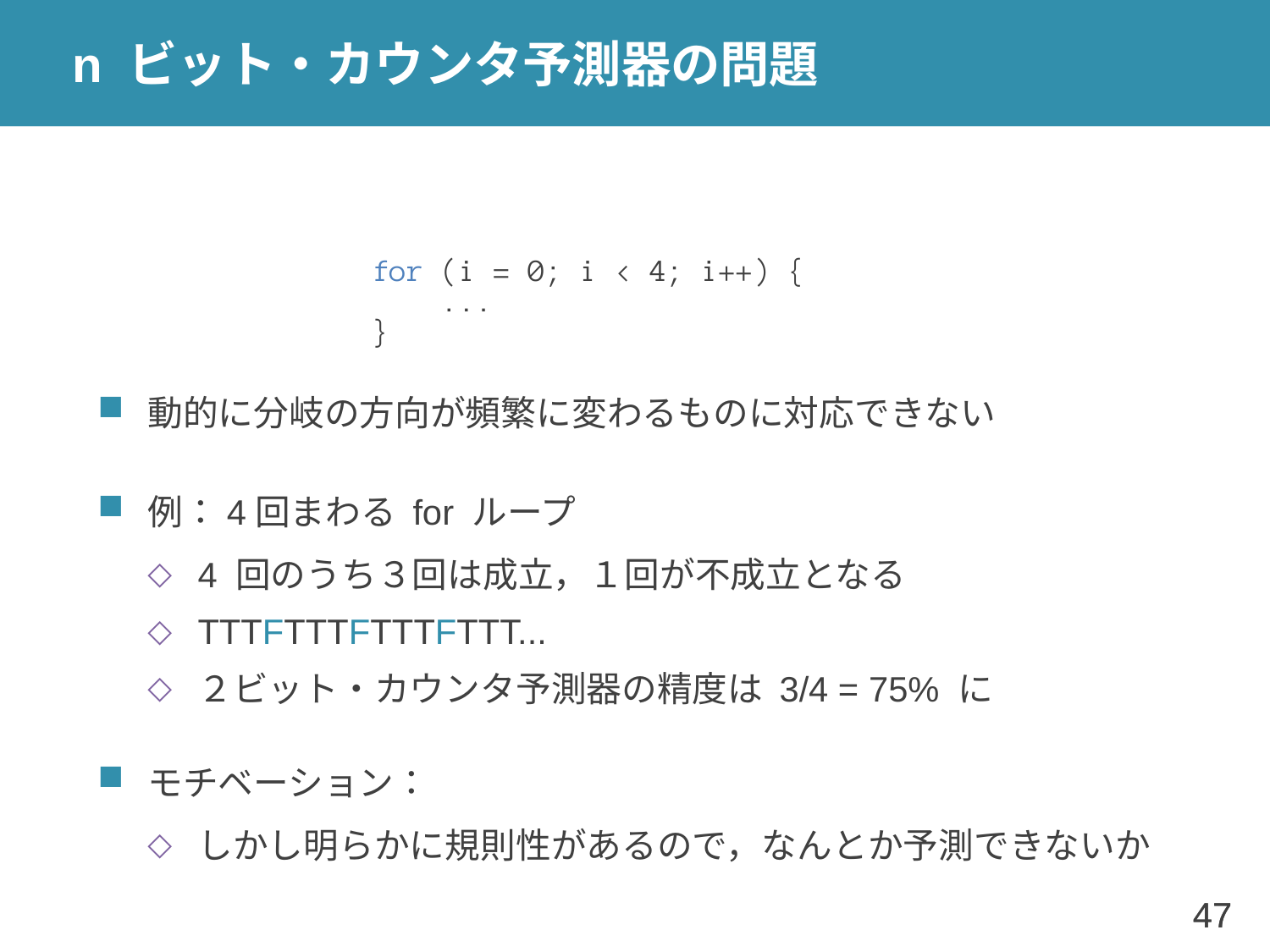

# n ビット・カウンタ予測器の問題
for (i = 0; i < 4; i++) {
    ...
}
動的に分岐の方向が頻繁に変わるものに対応できない
例：4回まわる for ループ
4 回のうち３回は成立，１回が不成立となる
TTTFTTTFTTTFTTT...
２ビット・カウンタ予測器の精度は 3/4 = 75% に
モチベーション：
しかし明らかに規則性があるので，なんとか予測できないか